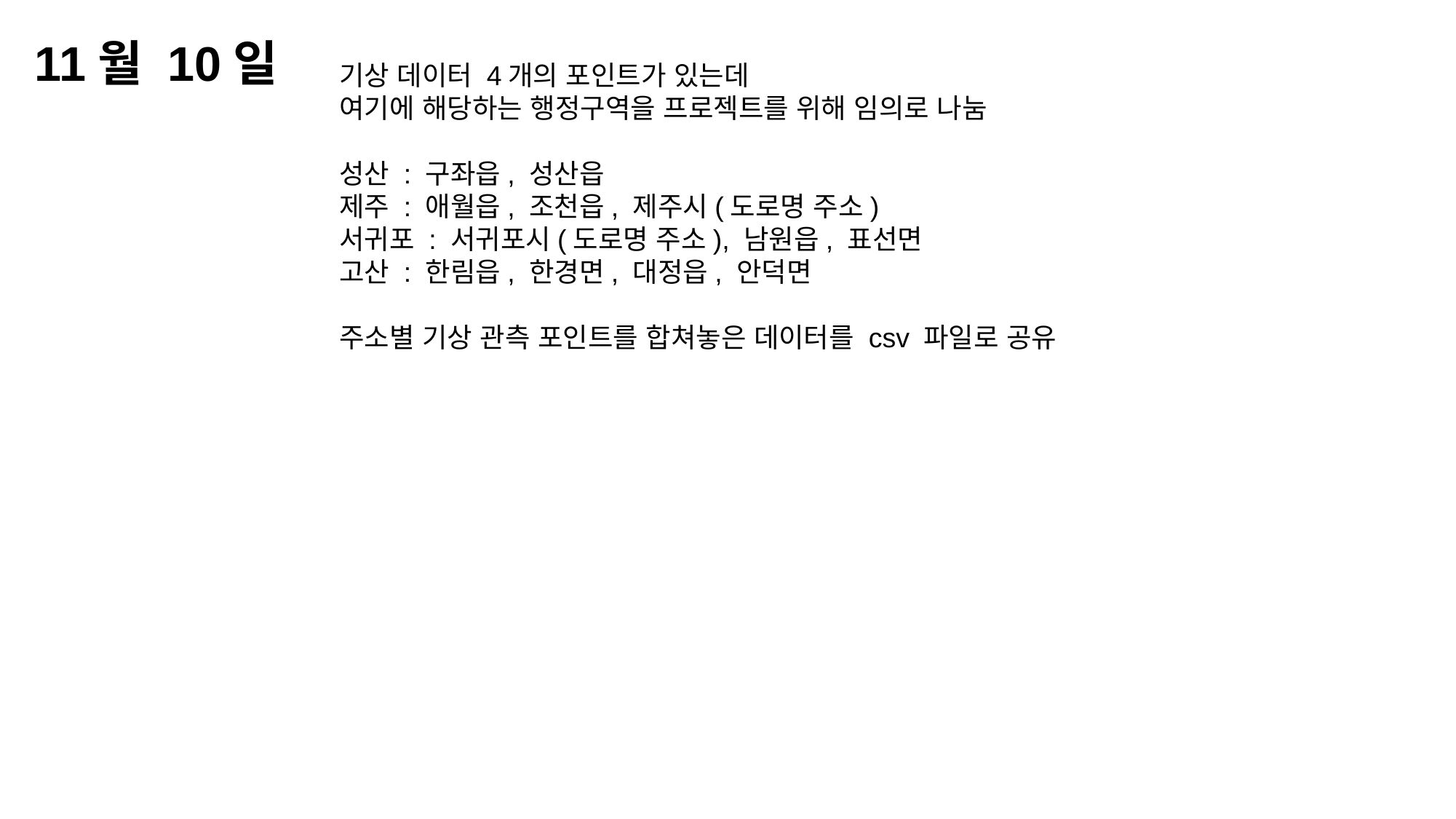

11월 10일
기상 데이터 4개의 포인트가 있는데
여기에 해당하는 행정구역을 프로젝트를 위해 임의로 나눔

성산 : 구좌읍, 성산읍
제주 : 애월읍, 조천읍, 제주시(도로명 주소)
서귀포 : 서귀포시(도로명 주소), 남원읍, 표선면
고산 : 한림읍, 한경면, 대정읍, 안덕면

주소별 기상 관측 포인트를 합쳐놓은 데이터를 csv 파일로 공유